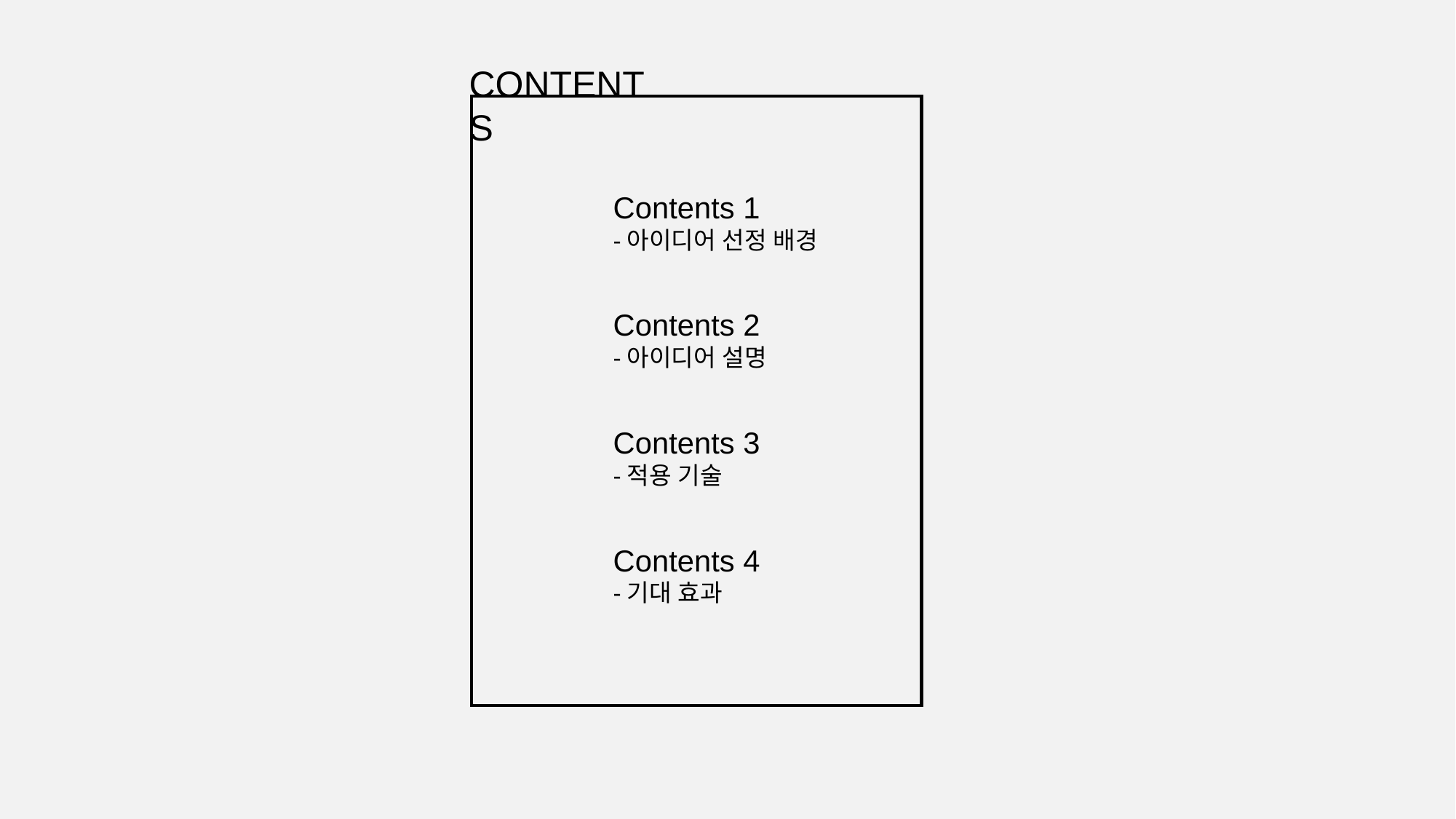

CONTENTS

Contents 1
-아이디어 선정 배경
Contents 2
-아이디어 설명
Contents 3
-적용 기술
Contents 4
-기대 효과